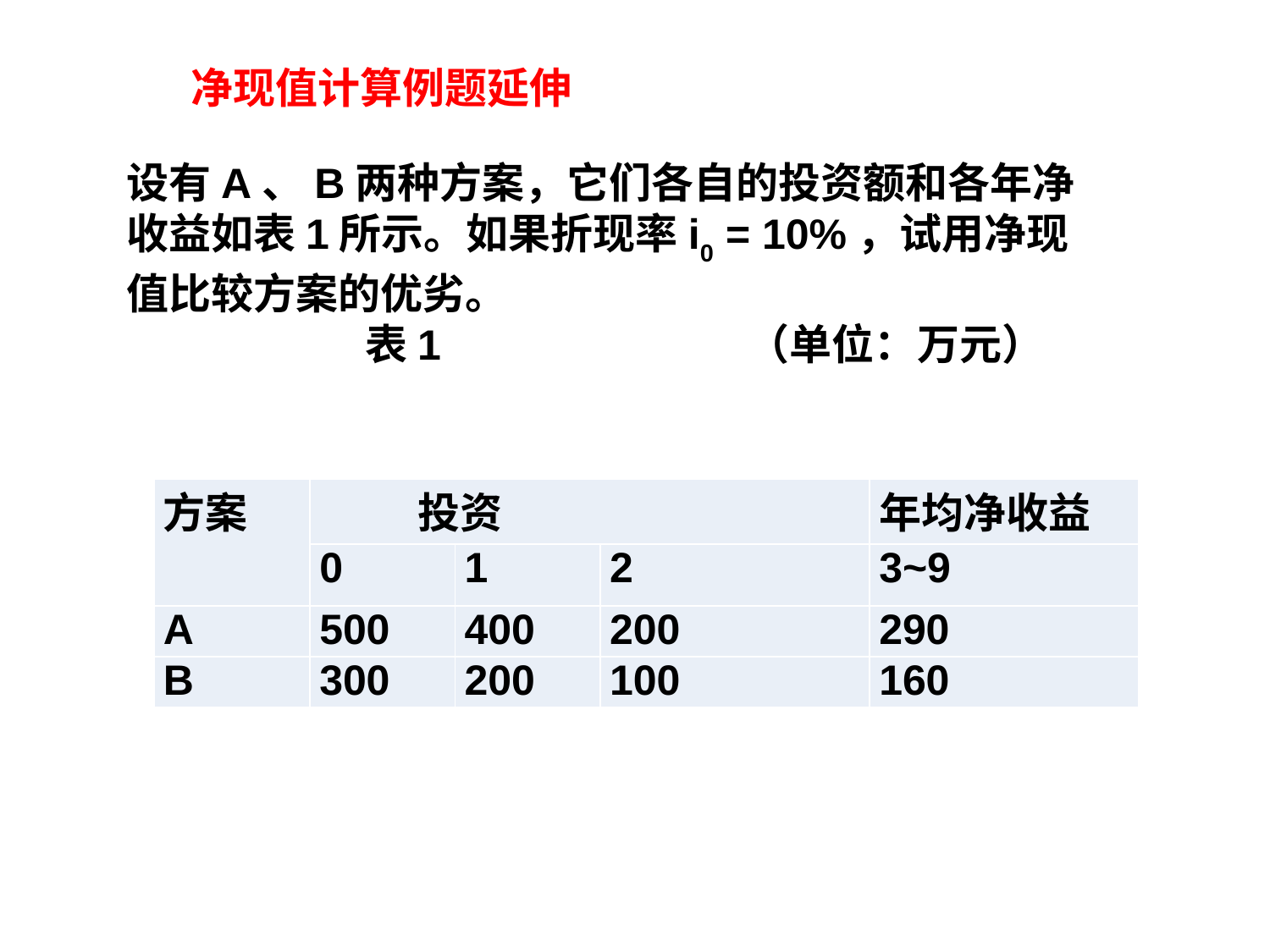

净现值计算例题延伸

设有A、B两种方案，它们各自的投资额和各年净收益如表1所示。如果折现率i0 = 10%，试用净现值比较方案的优劣。
                        表1                         （单位：万元）

| 方案 | 投资 |  |  | 年均净收益 |
| --- | --- | --- | --- | --- |
|  | 0 | 1 | 2 | 3~9 |
| A | 500 | 400 | 200 | 290 |
| B | 300 | 200 | 100 | 160 |
| 方案 | 投资 |  |  | 年均净收益 |
| --- | --- | --- | --- | --- |
|  | 0 | 1 | 2 | 3~9 |
| A | 500 | 400 | 200 | 290 |
| B | 300 | 200 | 100 | 160 |